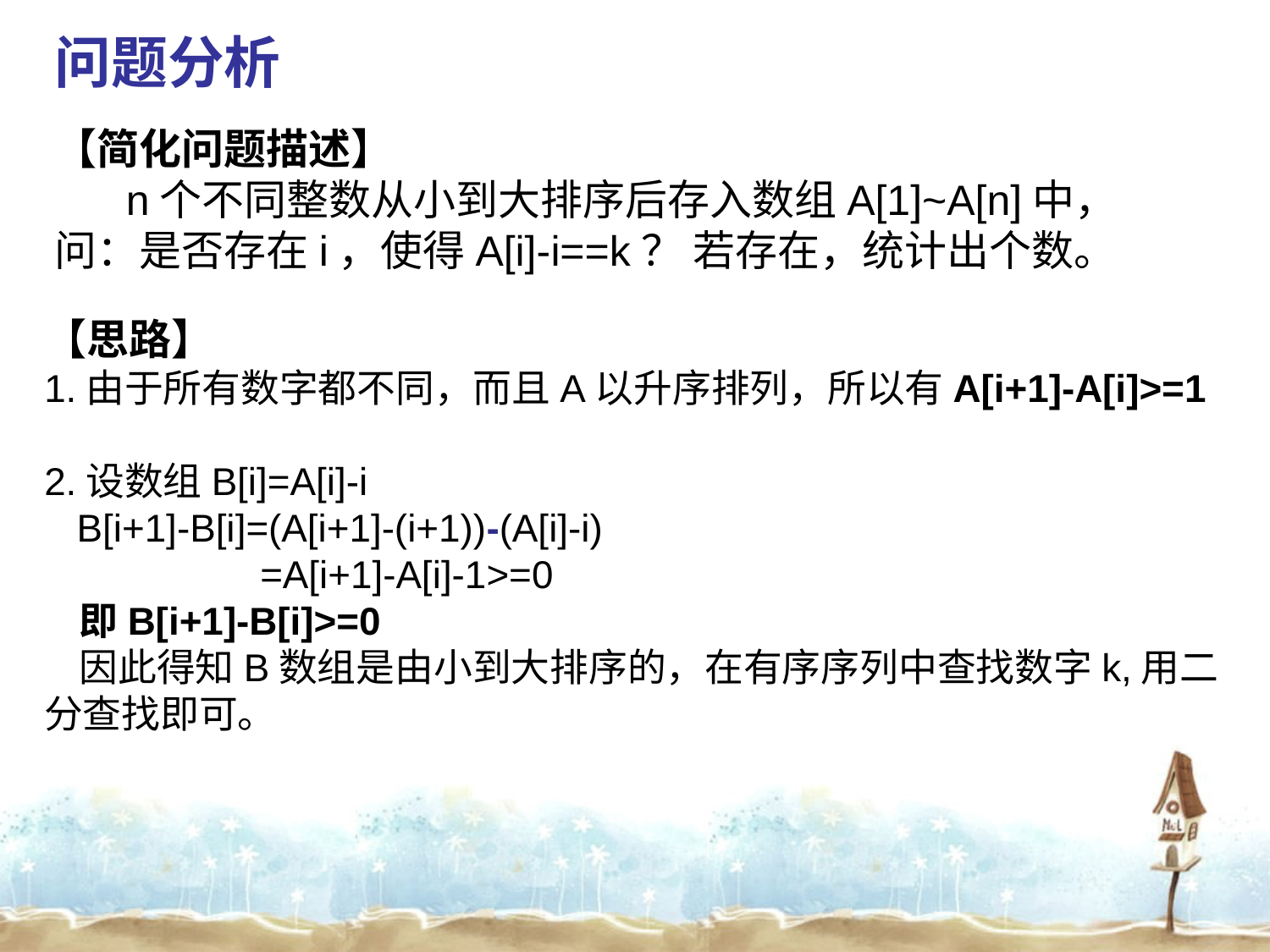

问题分析
【简化问题描述】
      n个不同整数从小到大排序后存入数组A[1]~A[n]中，
问：是否存在i，使得A[i]-i==k？ 若存在，统计出个数。

【思路】
1.由于所有数字都不同，而且A以升序排列，所以有A[i+1]-A[i]>=1
2.设数组B[i]=A[i]-i
   B[i+1]-B[i]=(A[i+1]-(i+1))-(A[i]-i)
                    =A[i+1]-A[i]-1>=0
   即B[i+1]-B[i]>=0
   因此得知B数组是由小到大排序的，在有序序列中查找数字k,用二分查找即可。